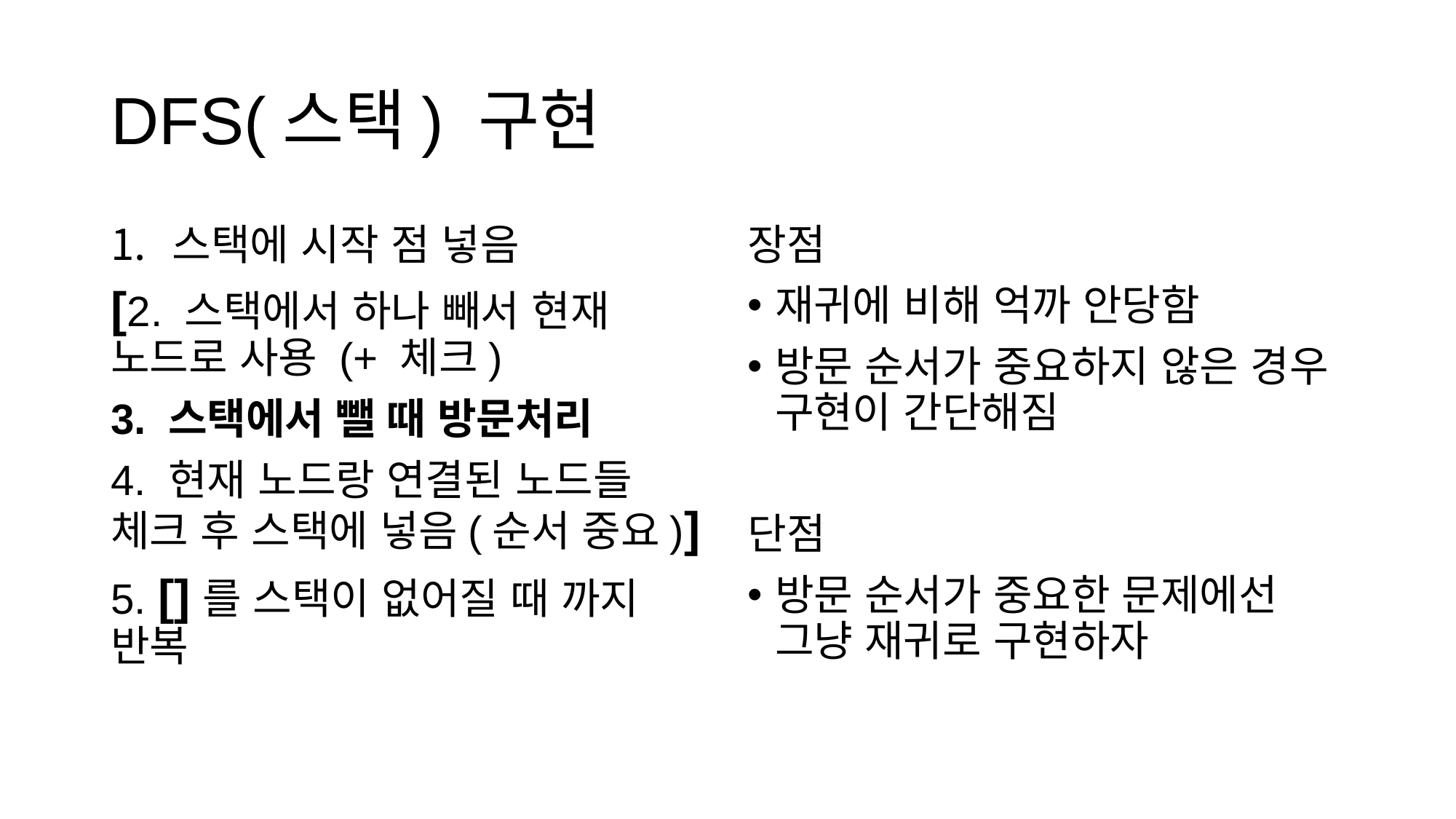

# DFS(스택) 구현
스택에 시작 점 넣음
[2. 스택에서 하나 빼서 현재 노드로 사용 (+ 체크)
3. 스택에서 뺄 때 방문처리
4. 현재 노드랑 연결된 노드들 체크 후 스택에 넣음(순서 중요)]
5. []를 스택이 없어질 때 까지 반복

장점
재귀에 비해 억까 안당함
방문 순서가 중요하지 않은 경우 구현이 간단해짐

단점
방문 순서가 중요한 문제에선 그냥 재귀로 구현하자